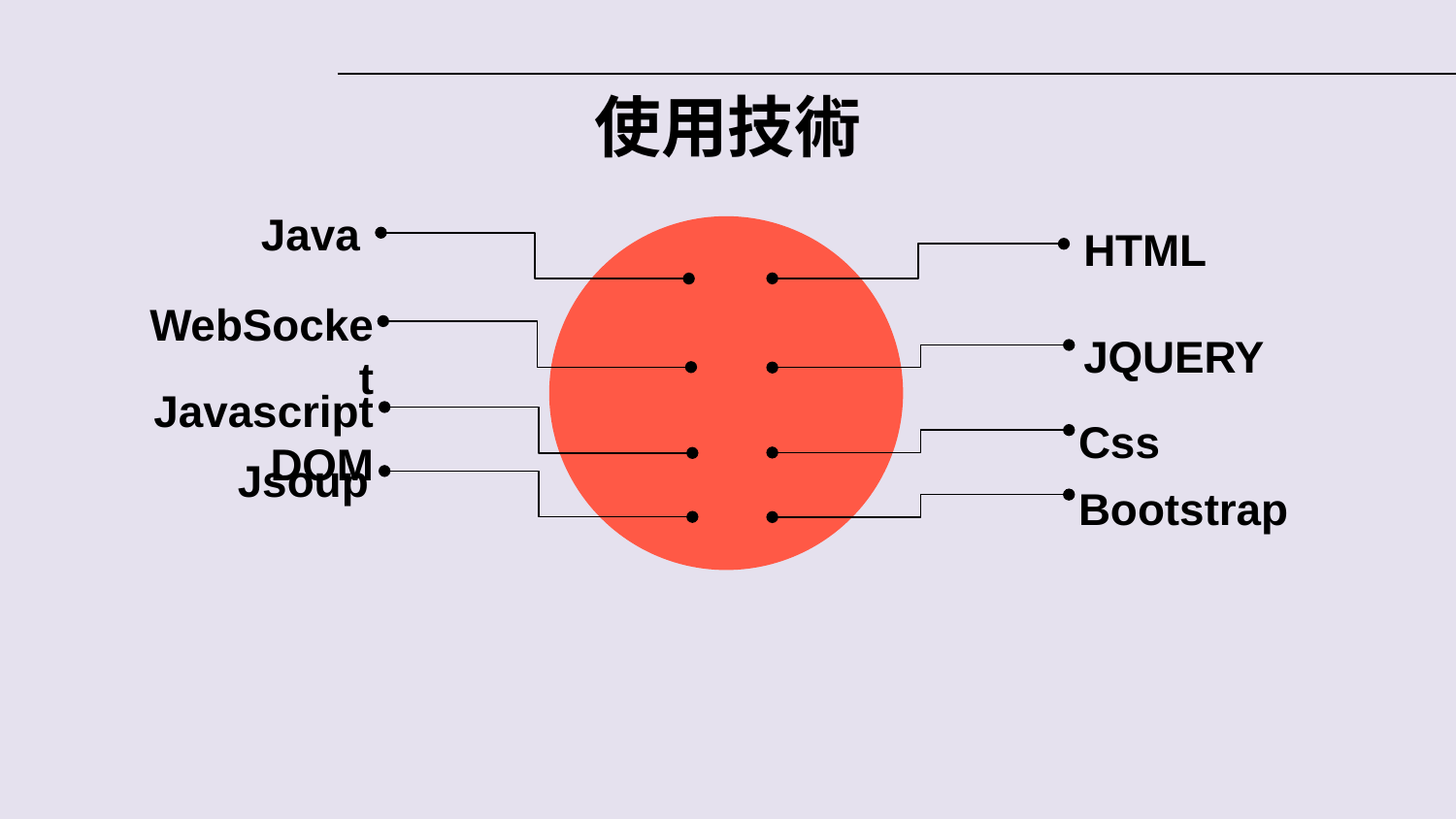

# 使用技術
Java
HTML

WebSocket
JQUERY
Javascript DOM
Css

Jsoup
Bootstrap